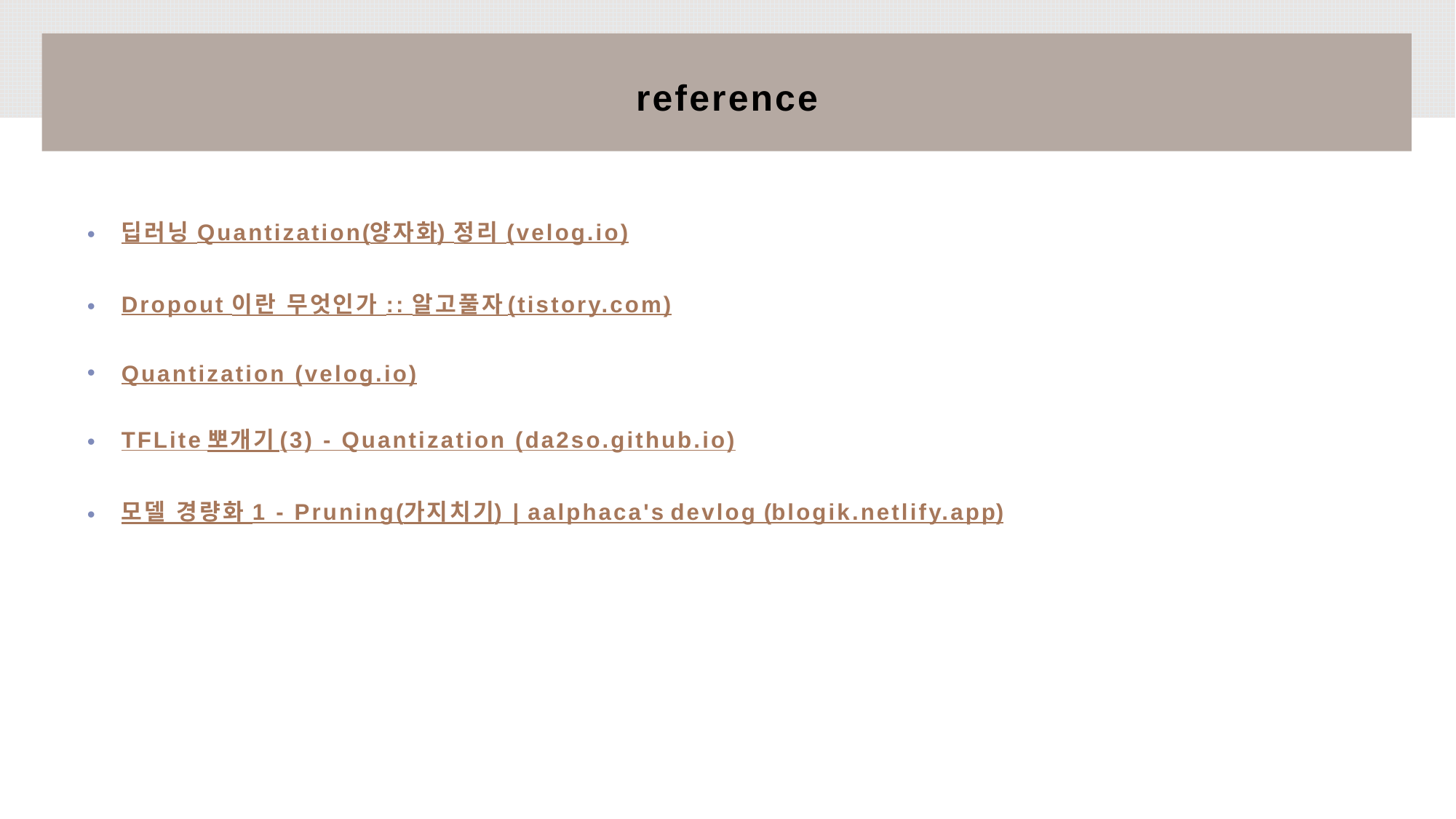

# reference
딥러닝 Quantization(양자화) 정리 (velog.io)
Dropout 이란 무엇인가 :: 알고풀자 (tistory.com)
Quantization (velog.io)
TFLite 뽀개기 (3) - Quantization (da2so.github.io)
모델 경량화 1 - Pruning(가지치기) | aalphaca's devlog (blogik.netlify.app)